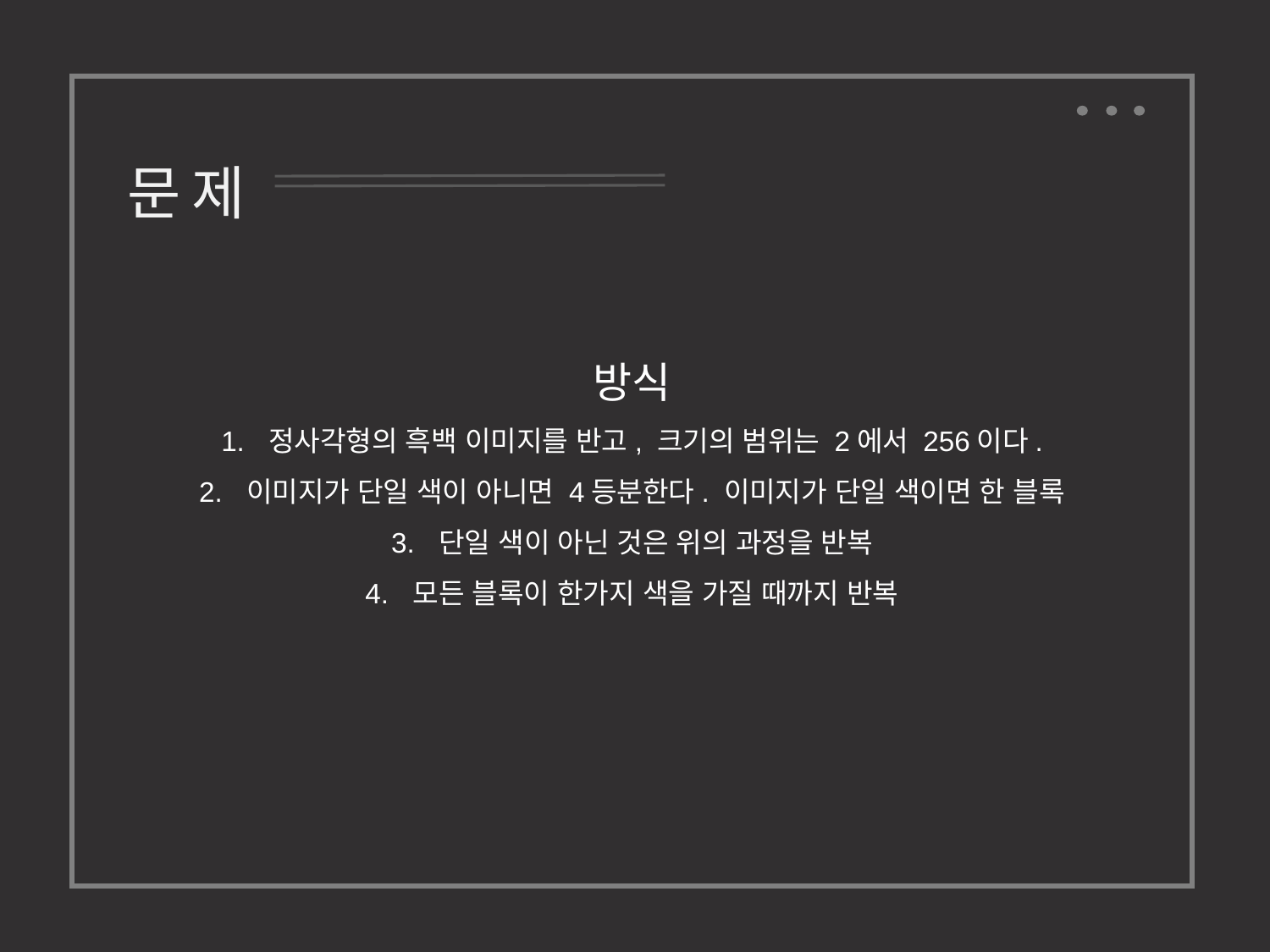

문제
방식
정사각형의 흑백 이미지를 반고, 크기의 범위는 2에서 256이다.
이미지가 단일 색이 아니면 4등분한다. 이미지가 단일 색이면 한 블록
단일 색이 아닌 것은 위의 과정을 반복
모든 블록이 한가지 색을 가질 때까지 반복